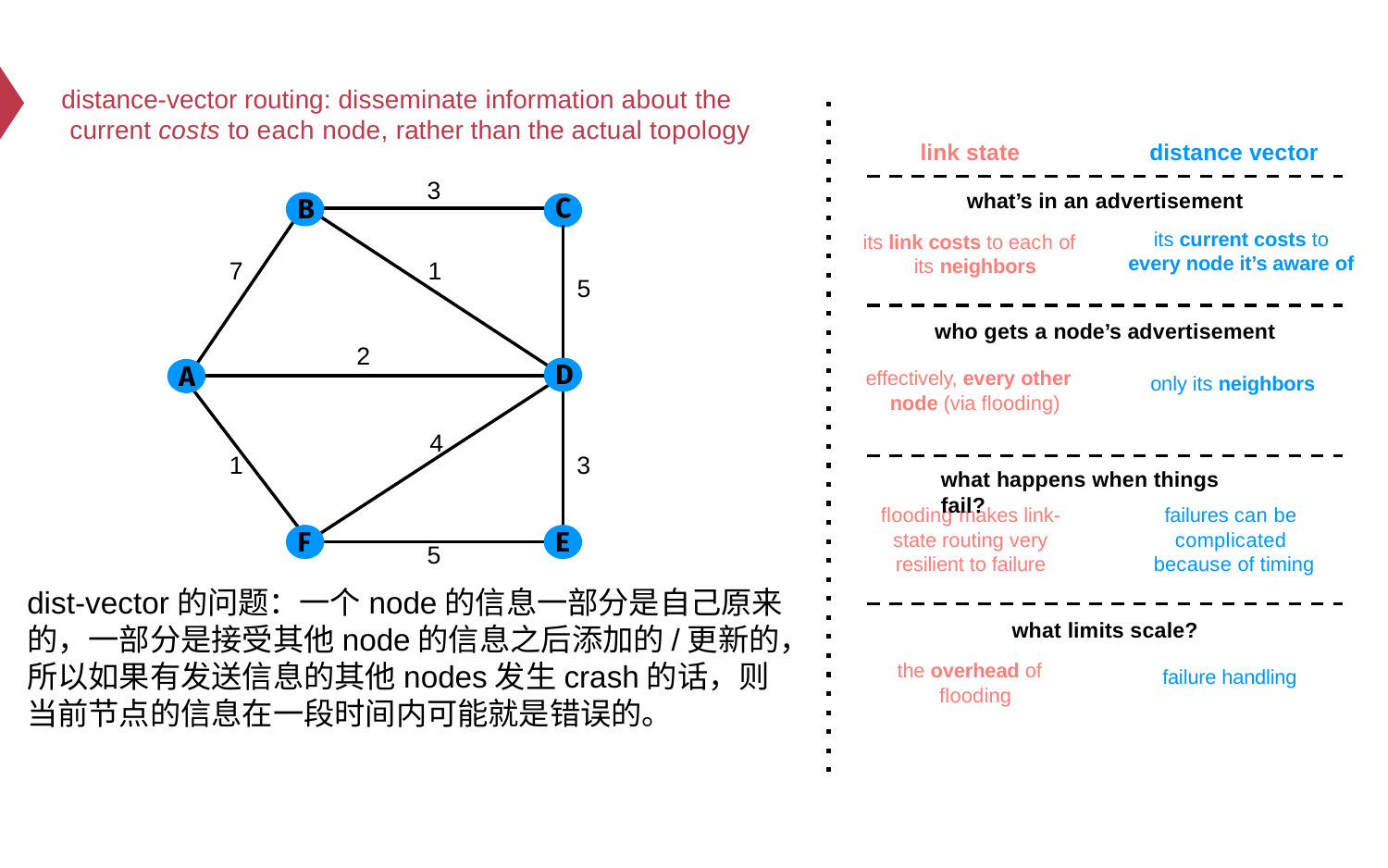

# distance-vector routing: disseminate information about the  current costs to each node, rather than the actual topology

link state	distance vector

what’s in an advertisement
3

C
B

its current costs to
every node it’s aware of
its link costs to each of  its neighbors
7
1
5

who gets a node’s advertisement
2
D
A

effectively, every other  node (via flooding)
only its neighbors
4
1
3

what happens when things fail?
flooding makes link-  state routing very  resilient to failure
failures can be  complicated  because of timing
F
E

5
dist-vector的问题：一个node的信息一部分是自己原来的，一部分是接受其他node的信息之后添加的/更新的，所以如果有发送信息的其他nodes发生crash的话，则当前节点的信息在一段时间内可能就是错误的。

what limits scale?
the overhead of  flooding
failure handling